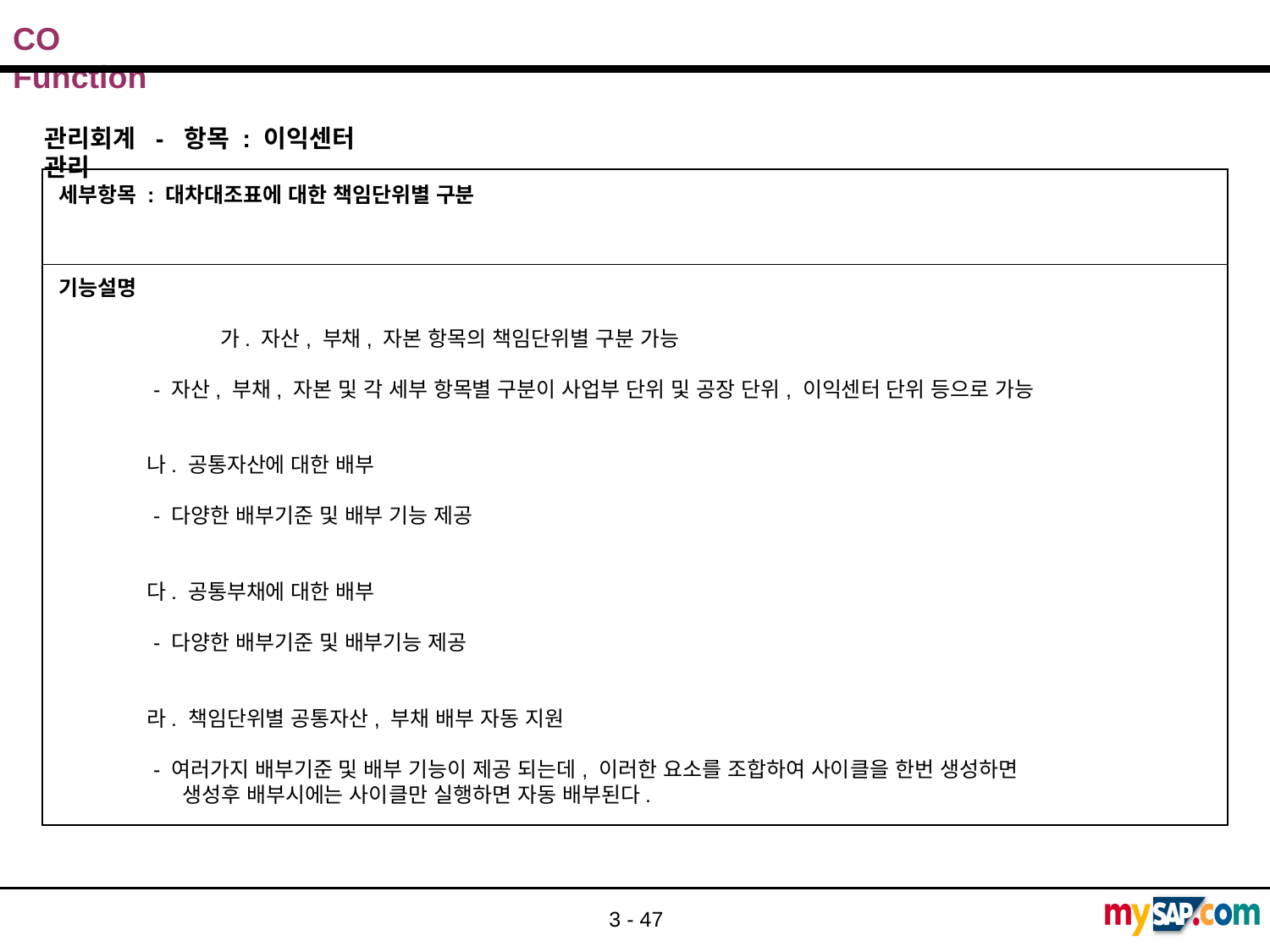

관리회계  -  항목 : 이익센터 관리

세부항목 : 대차대조표에 대한 책임단위별 구분
기능설명

	     가. 자산, 부채, 자본 항목의 책임단위별 구분 가능

                - 자산, 부채, 자본 및 각 세부 항목별 구분이 사업부 단위 및 공장 단위, 이익센터 단위 등으로 가능

              나. 공통자산에 대한 배부

                - 다양한 배부기준 및 배부 기능 제공

              다. 공통부채에 대한 배부

                - 다양한 배부기준 및 배부기능 제공

              라. 책임단위별 공통자산, 부채 배부 자동 지원

                - 여러가지 배부기준 및 배부 기능이 제공 되는데, 이러한 요소를 조합하여 사이클을 한번 생성하면
                    생성후 배부시에는 사이클만 실행하면 자동 배부된다.